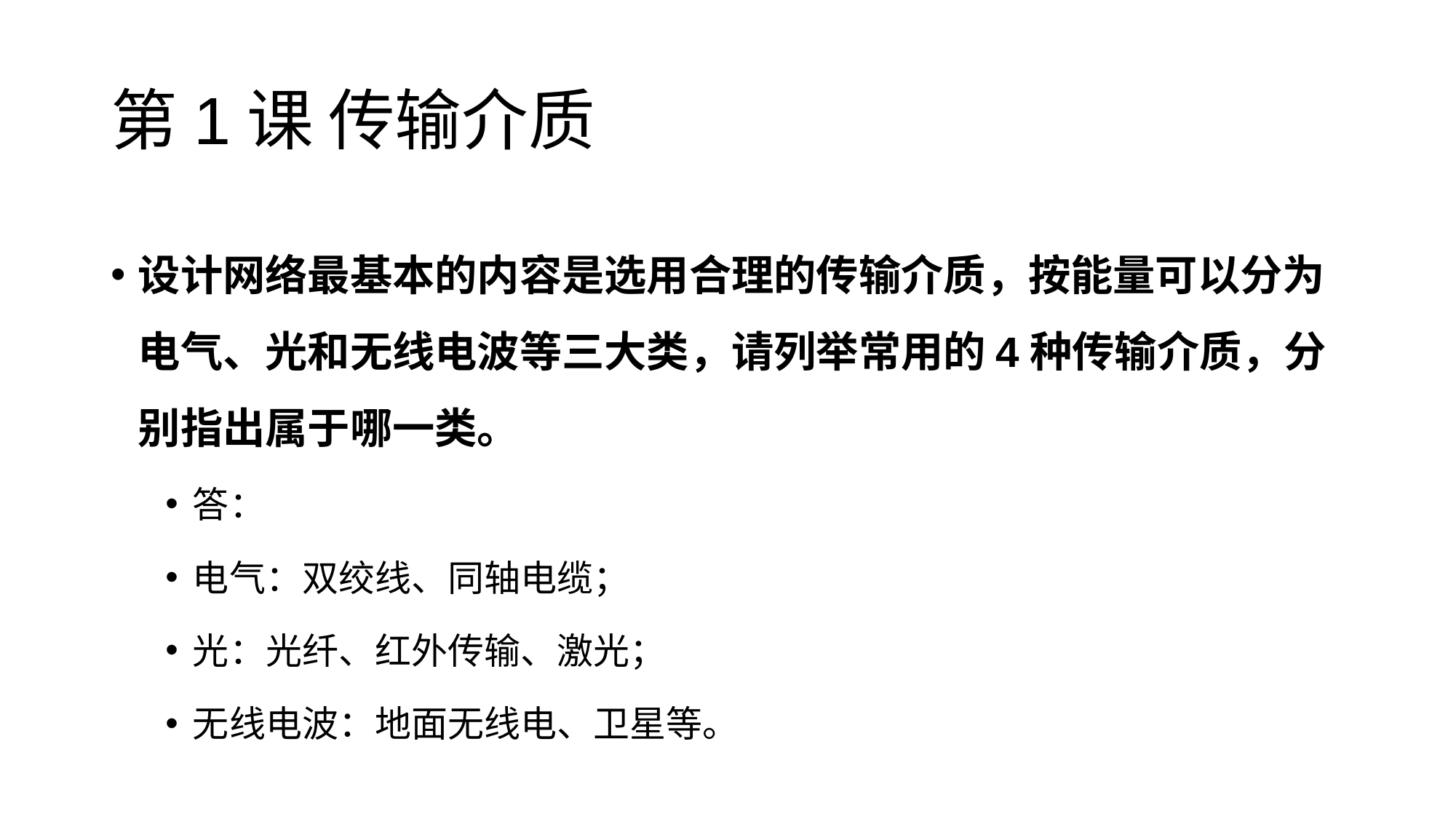

# 第1课 传输介质
设计网络最基本的内容是选用合理的传输介质，按能量可以分为电气、光和无线电波等三大类，请列举常用的4种传输介质，分别指出属于哪一类。
答：
电气：双绞线、同轴电缆；
光：光纤、红外传输、激光；
无线电波：地面无线电、卫星等。